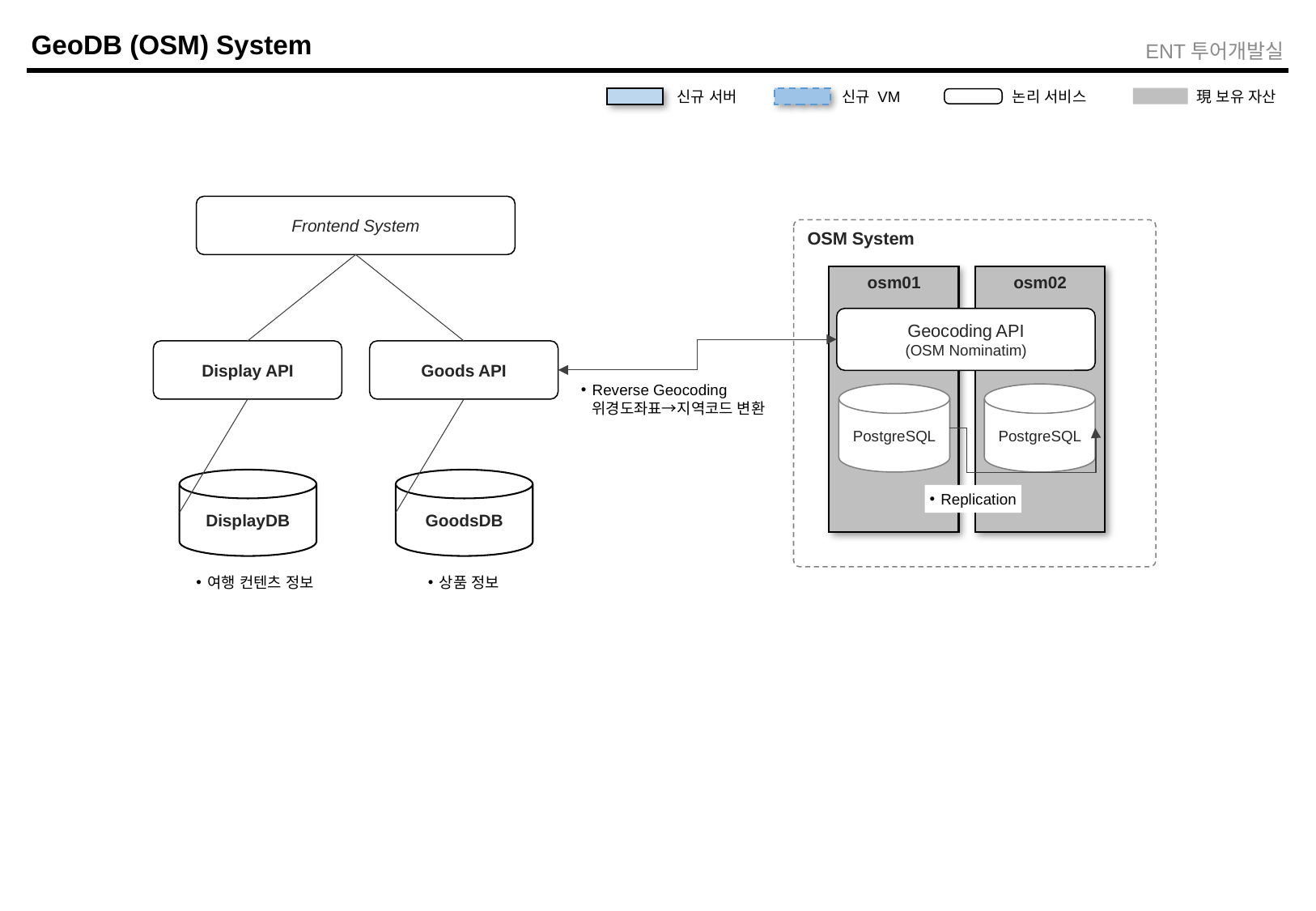

# GeoDB (OSM) System
ENT투어개발실
신규 서버
신규 VM
논리 서비스
現 보유 자산

Frontend System
OSM System
osm01
osm02
Geocoding API
(OSM Nominatim)
Display API
Goods API
Reverse Geocoding
위경도좌표→지역코드 변환
PostgreSQL
PostgreSQL
DisplayDB
GoodsDB
Replication
여행 컨텐츠 정보
상품 정보